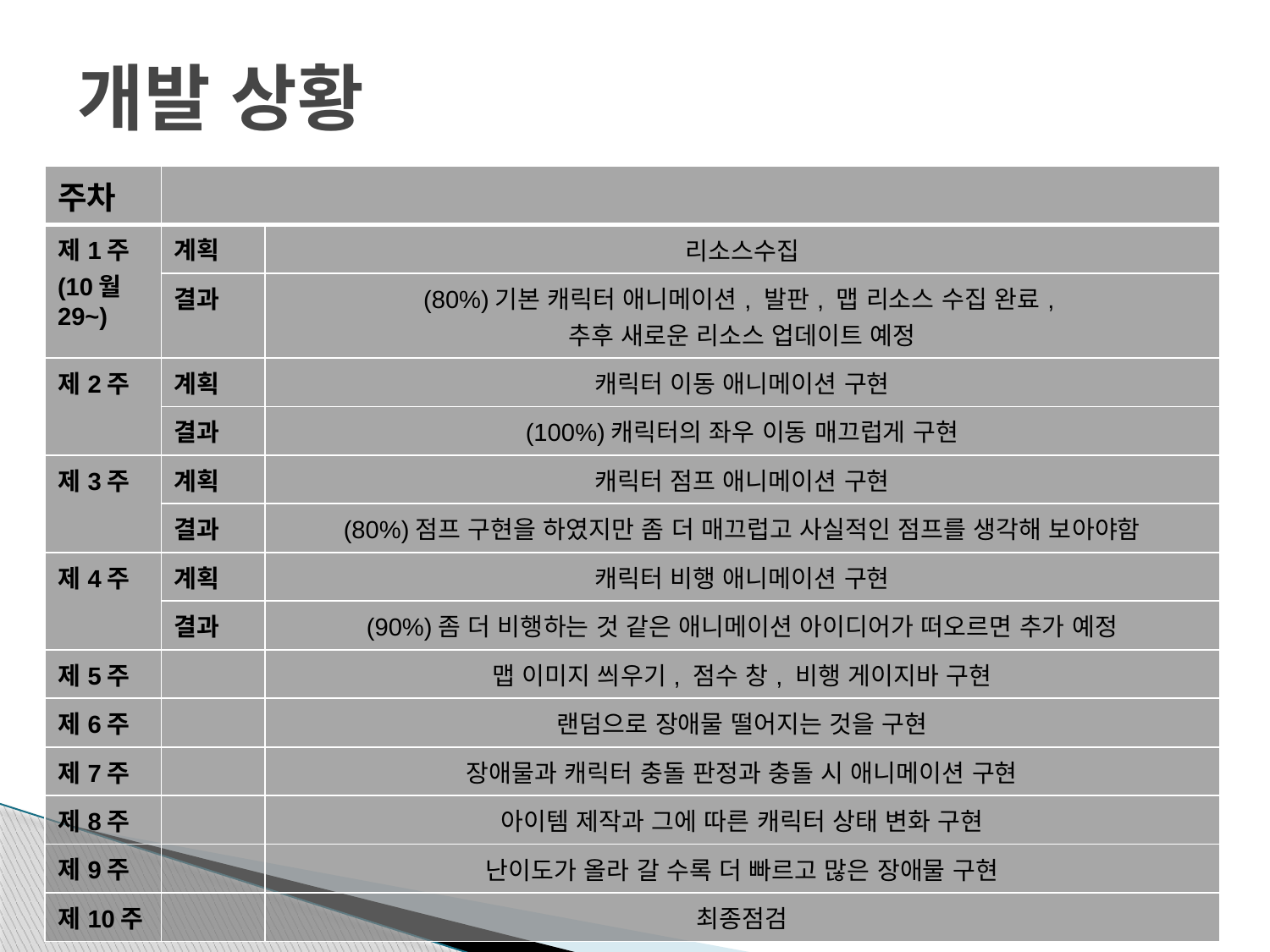

# 개발 상황
| 주차 |  |  |
| --- | --- | --- |
| 제1주 (10월29~) | 계획 | 리소스수집 |
|  | 결과 | (80%)기본 캐릭터 애니메이션, 발판, 맵 리소스 수집 완료, 추후 새로운 리소스 업데이트 예정 |
| 제2주 | 계획 | 캐릭터 이동 애니메이션 구현 |
|  | 결과 | (100%)캐릭터의 좌우 이동 매끄럽게 구현 |
| 제3주 | 계획 | 캐릭터 점프 애니메이션 구현 |
|  | 결과 | (80%)점프 구현을 하였지만 좀 더 매끄럽고 사실적인 점프를 생각해 보아야함 |
| 제4주 | 계획 | 캐릭터 비행 애니메이션 구현 |
|  | 결과 | (90%)좀 더 비행하는 것 같은 애니메이션 아이디어가 떠오르면 추가 예정 |
| 제5주 |  | 맵 이미지 씌우기, 점수 창, 비행 게이지바 구현 |
| 제6주 |  | 랜덤으로 장애물 떨어지는 것을 구현 |
| 제7주 |  | 장애물과 캐릭터 충돌 판정과 충돌 시 애니메이션 구현 |
| 제8주 |  | 아이템 제작과 그에 따른 캐릭터 상태 변화 구현 |
| 제9주 |  | 난이도가 올라 갈 수록 더 빠르고 많은 장애물 구현 |
| 제10주 |  | 최종점검 |